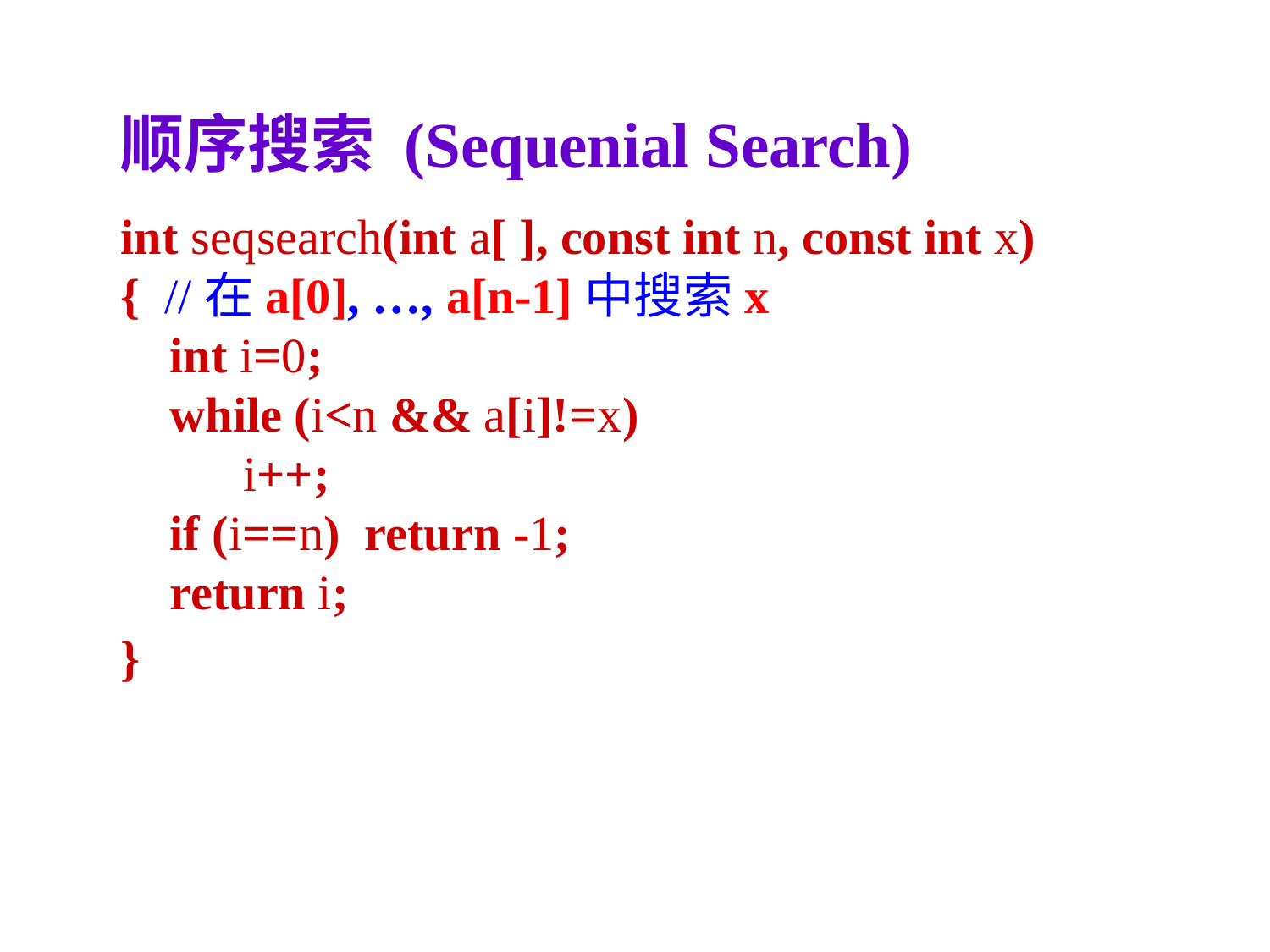

顺序搜索 (Sequenial Search)
int seqsearch(int a[ ], const int n, const int x)
{  //在a[0], …, a[n-1]中搜索x
    int i=0;
    while (i<n && a[i]!=x)
          i++;
    if (i==n)  return -1;
    return i;
}
62